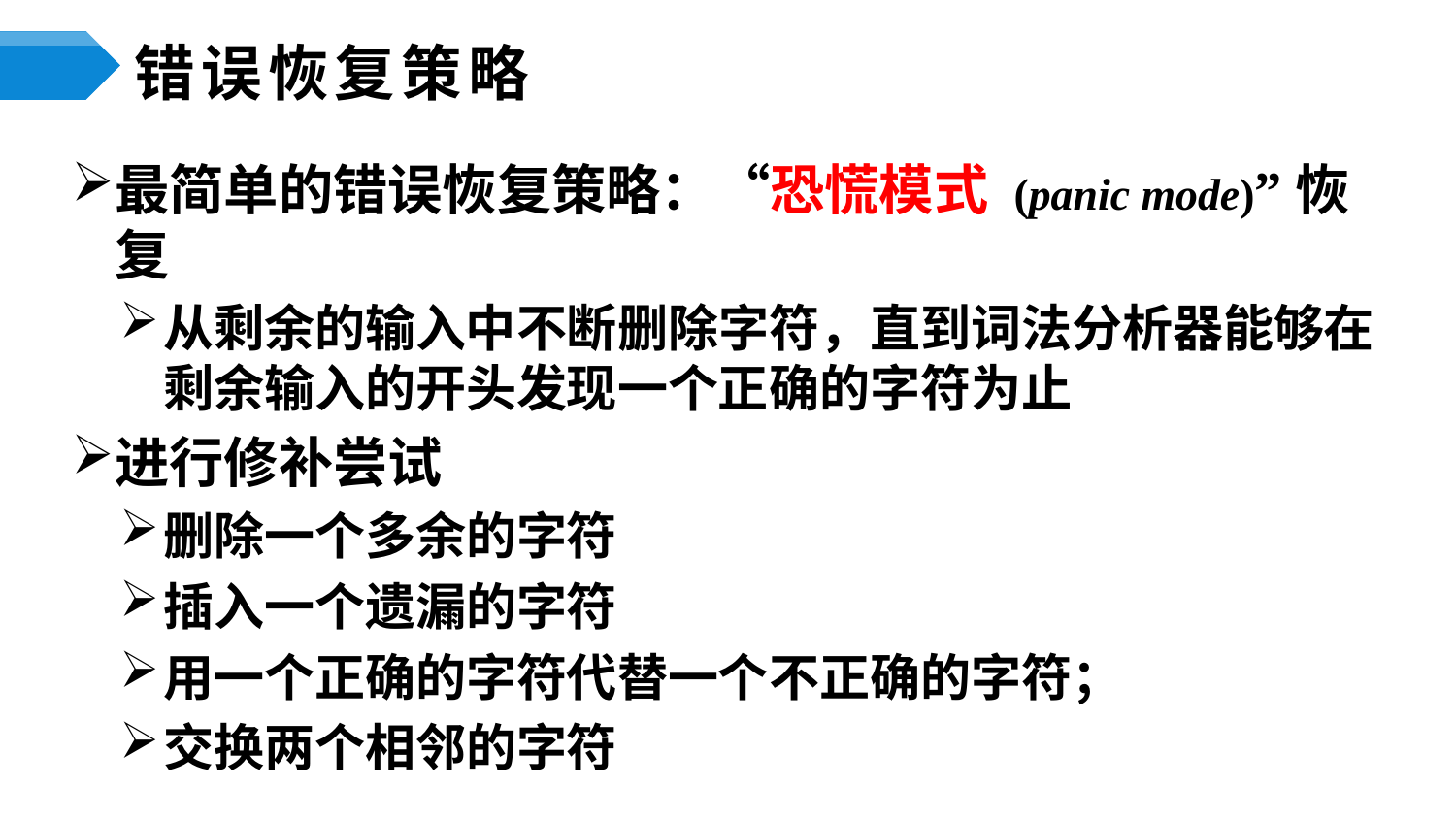

# 错误恢复策略
最简单的错误恢复策略：“恐慌模式 (panic mode)”恢复
从剩余的输入中不断删除字符，直到词法分析器能够在剩余输入的开头发现一个正确的字符为止
进行修补尝试
删除一个多余的字符
插入一个遗漏的字符
用一个正确的字符代替一个不正确的字符；
交换两个相邻的字符